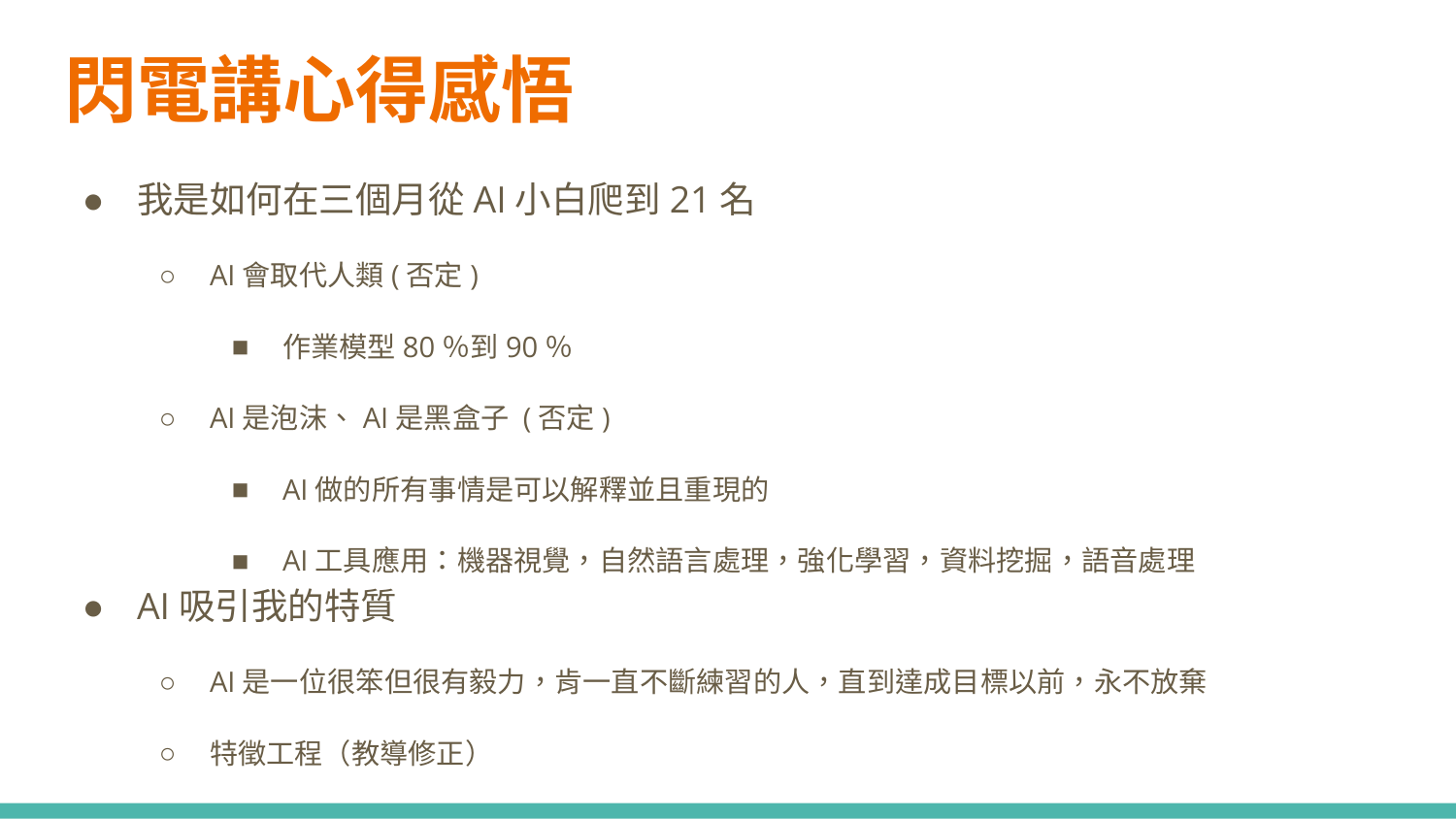

# 閃電講心得感悟

我是如何在三個月從AI小白爬到21名
AI會取代人類(否定)
作業模型80％到90％
AI是泡沫、AI是黑盒子 (否定)
AI做的所有事情是可以解釋並且重現的
AI工具應用：機器視覺，自然語言處理，強化學習，資料挖掘，語音處理
AI吸引我的特質
AI是一位很笨但很有毅力，肯一直不斷練習的人，直到達成目標以前，永不放棄
特徵工程（教導修正）